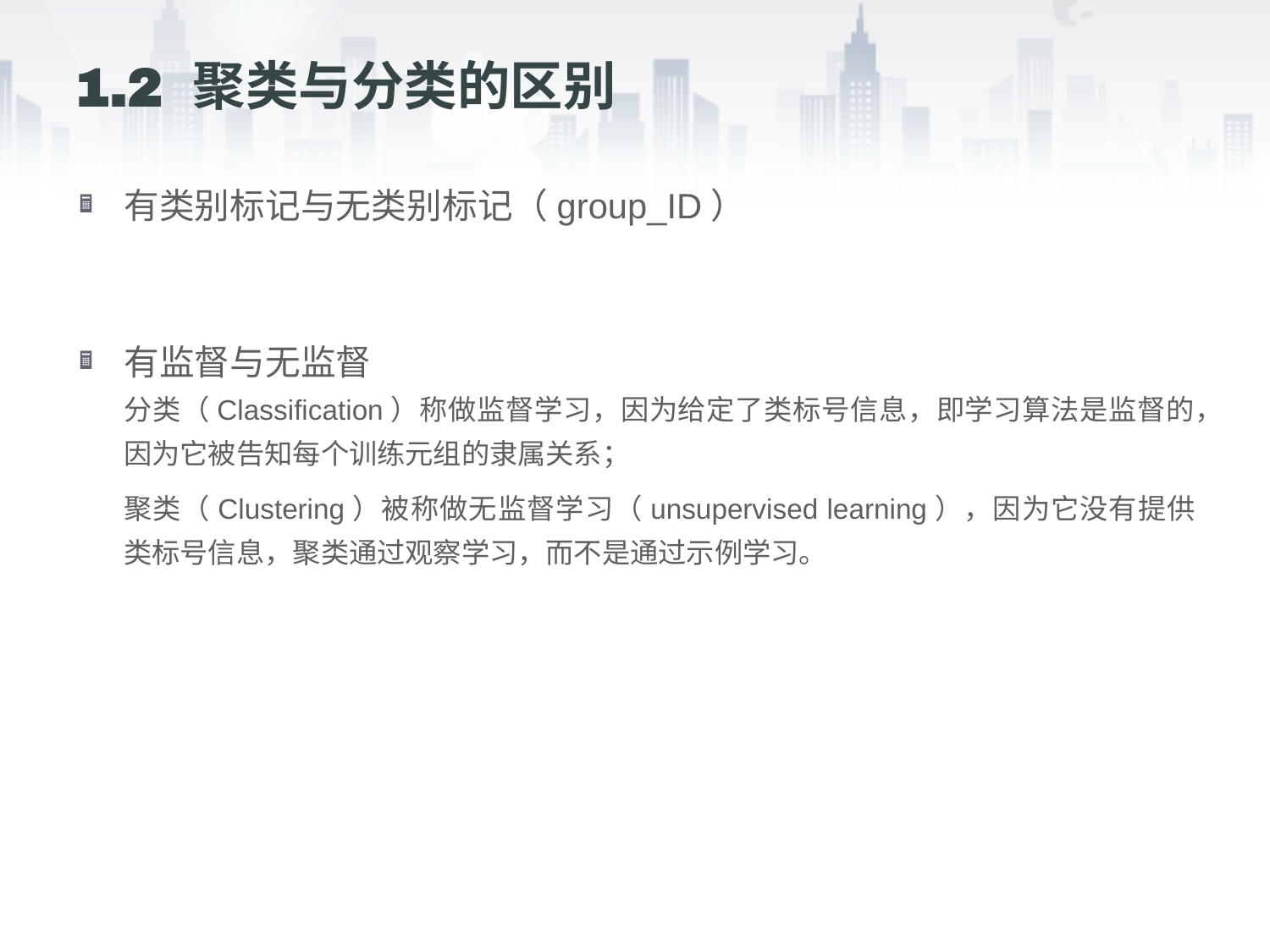

# 1.2 聚类与分类的区别
有类别标记与无类别标记（group_ID）

有监督与无监督
分类（Classification）称做监督学习，因为给定了类标号信息，即学习算法是监督的，因为它被告知每个训练元组的隶属关系；
聚类（Clustering）被称做无监督学习（unsupervised learning），因为它没有提供类标号信息，聚类通过观察学习，而不是通过示例学习。